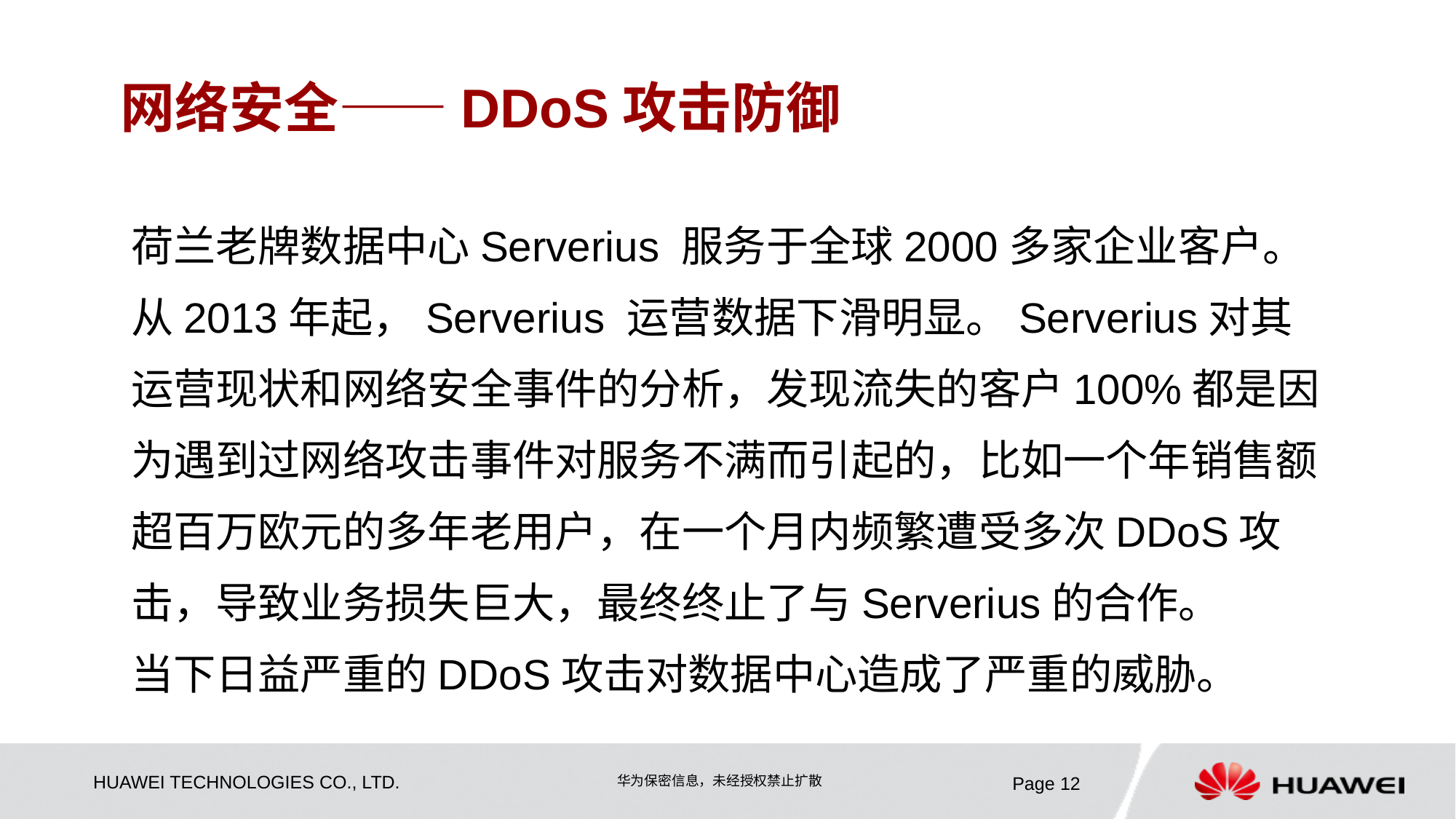

# 网络安全——DDoS攻击防御
荷兰老牌数据中心Serverius 服务于全球2000多家企业客户。从2013年起，Serverius 运营数据下滑明显。Serverius对其运营现状和网络安全事件的分析，发现流失的客户100%都是因为遇到过网络攻击事件对服务不满而引起的，比如一个年销售额超百万欧元的多年老用户，在一个月内频繁遭受多次DDoS攻击，导致业务损失巨大，最终终止了与Serverius的合作。
当下日益严重的DDoS攻击对数据中心造成了严重的威胁。